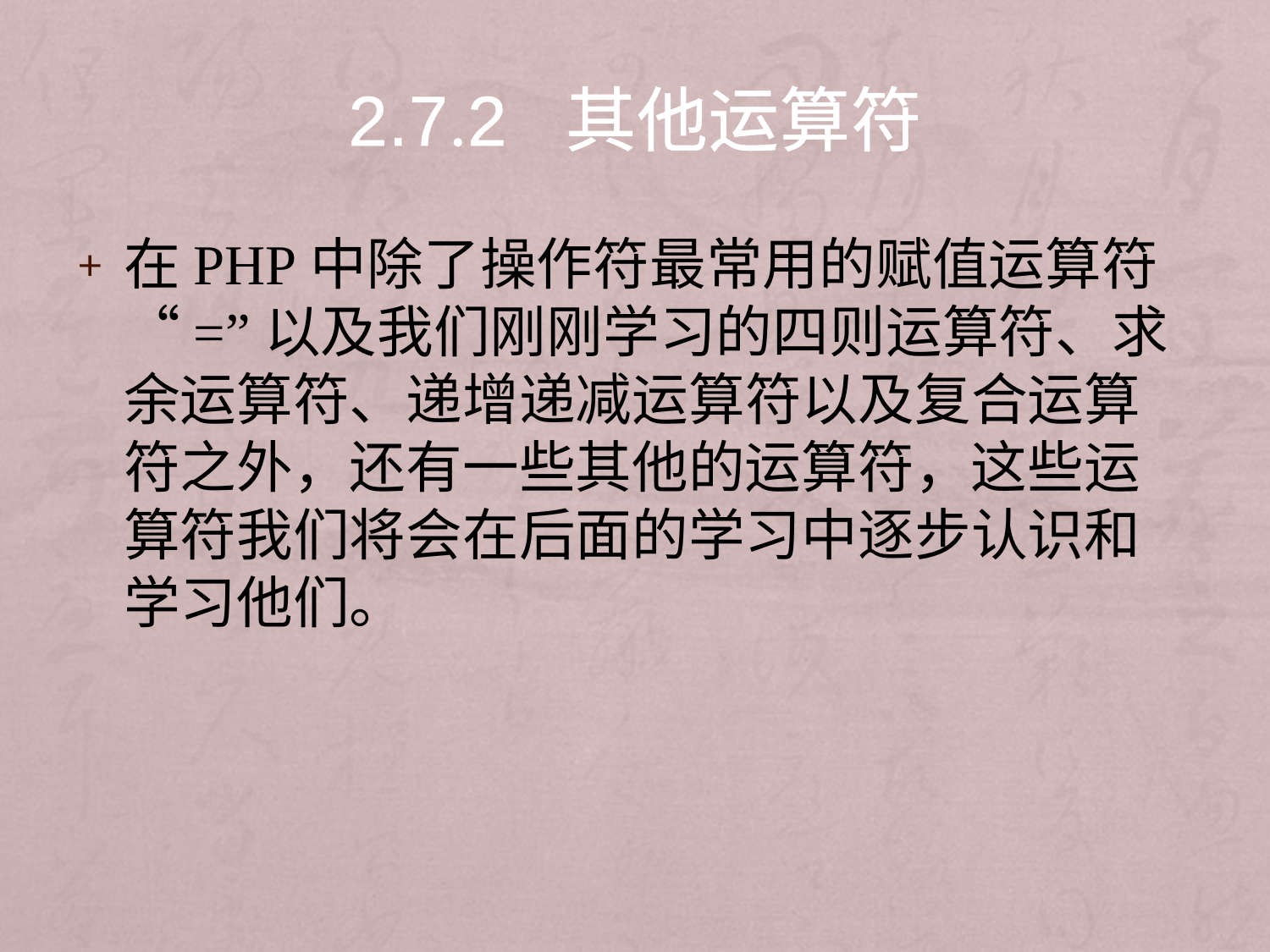

# 2.7.2  其他运算符
在PHP中除了操作符最常用的赋值运算符“=”以及我们刚刚学习的四则运算符、求余运算符、递增递减运算符以及复合运算符之外，还有一些其他的运算符，这些运算符我们将会在后面的学习中逐步认识和学习他们。